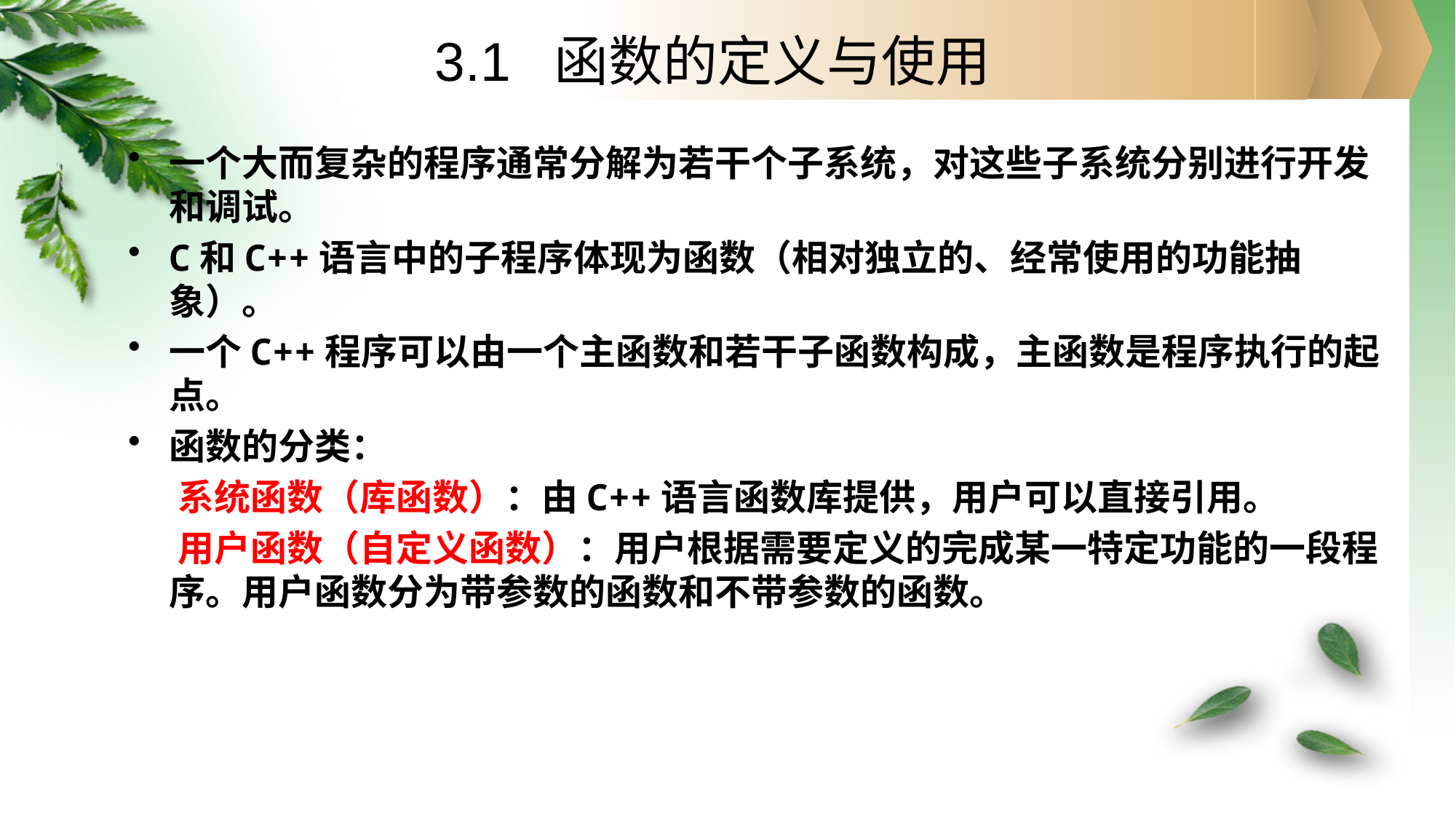

3.1  函数的定义与使用
一个大而复杂的程序通常分解为若干个子系统，对这些子系统分别进行开发和调试。
C和C++语言中的子程序体现为函数（相对独立的、经常使用的功能抽象）。
一个C++程序可以由一个主函数和若干子函数构成，主函数是程序执行的起点。
函数的分类：
     系统函数（库函数）：由C++语言函数库提供，用户可以直接引用。
     用户函数（自定义函数）：用户根据需要定义的完成某一特定功能的一段程序。用户函数分为带参数的函数和不带参数的函数。